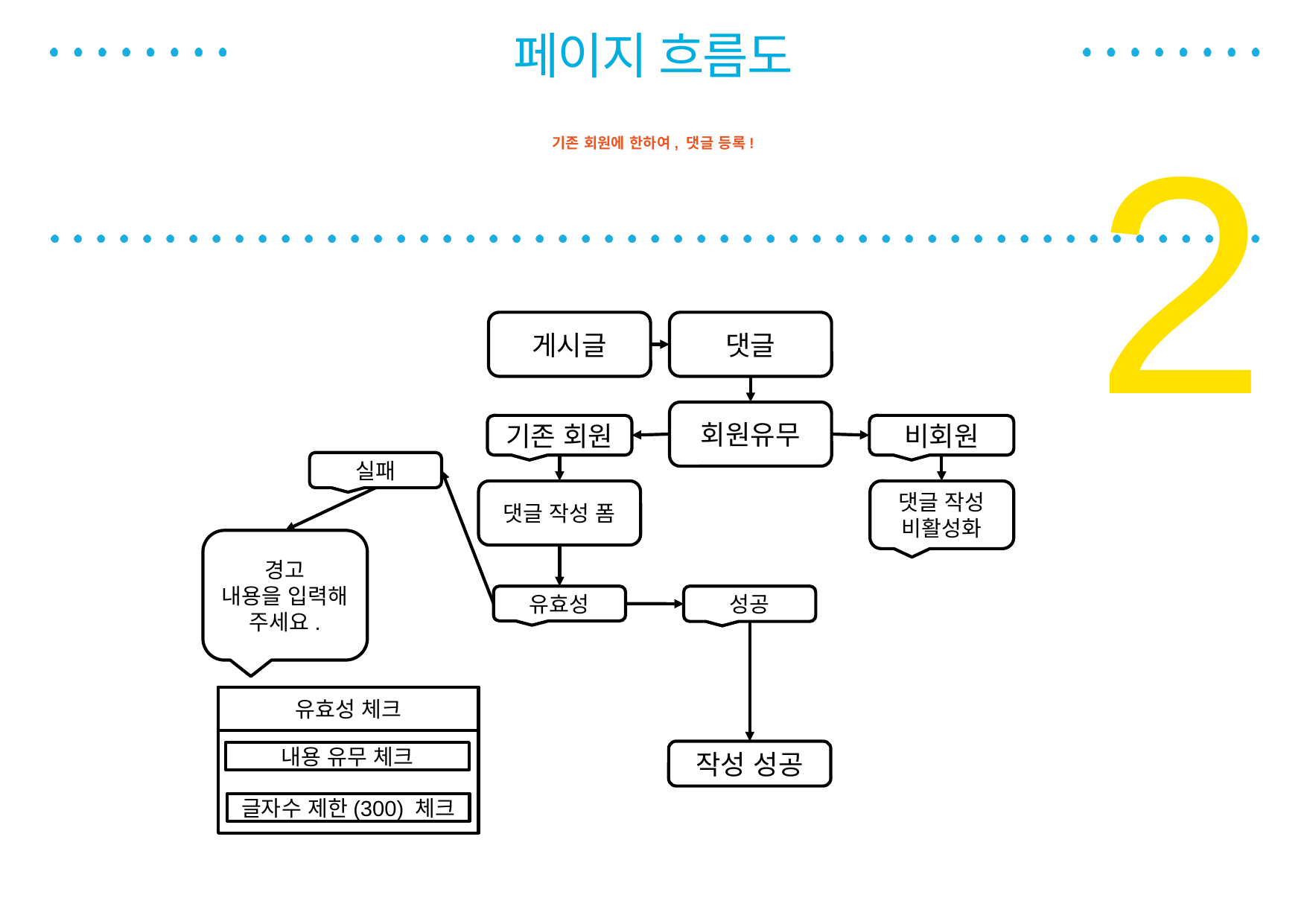

페이지 흐름도
기존 회원에 한하여, 댓글 등록!
2
게시글
댓글
회원유무
기존 회원
비회원
댓글 작성 폼
댓글 작성 비활성화
작성 성공
실패
유효성
성공

유효성 체크
내용 유무 체크
글자수 제한(300) 체크
경고
내용을 입력해 주세요.